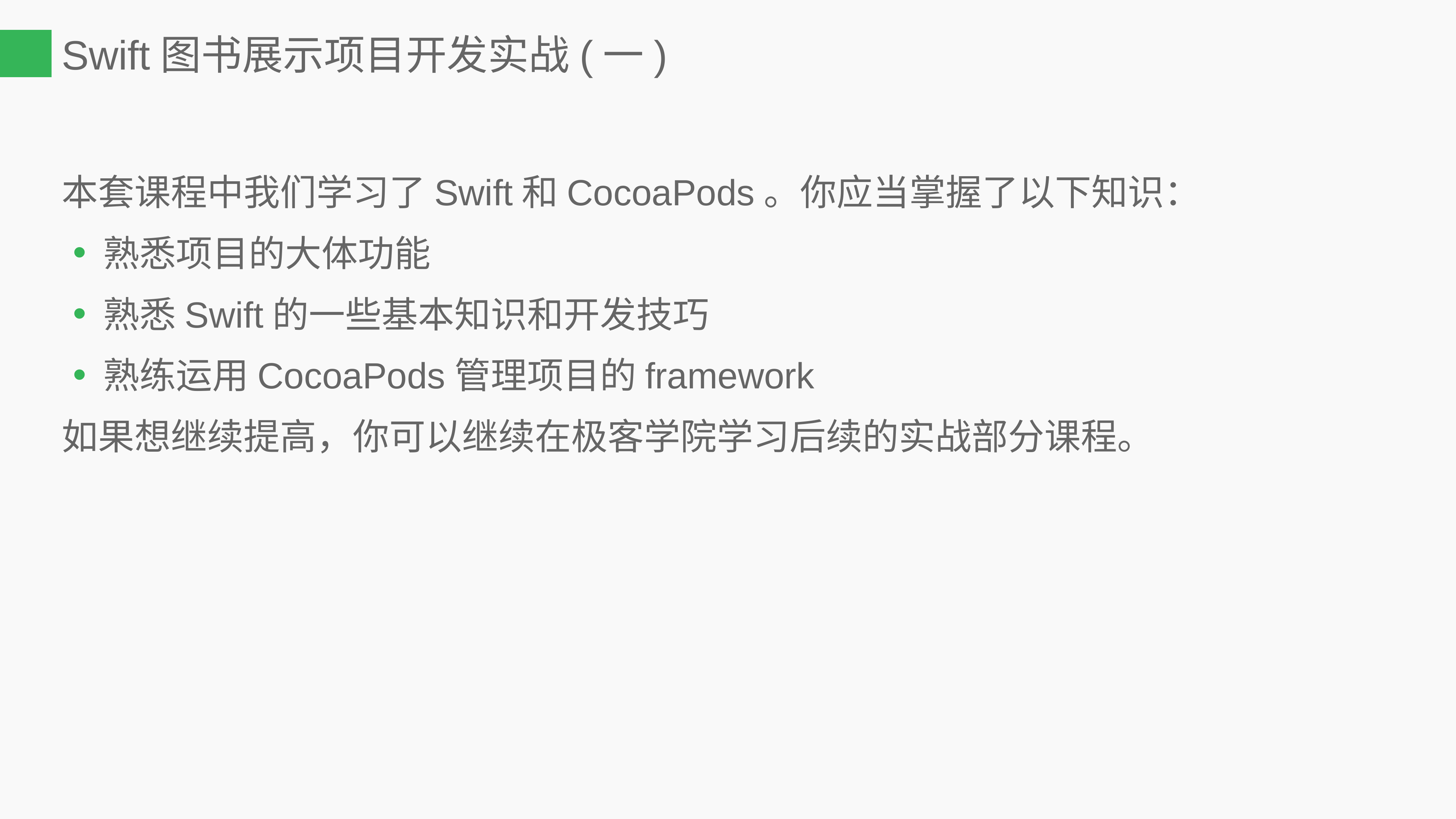

# Swift图书展示项目开发实战(一)
本套课程中我们学习了Swift和CocoaPods。你应当掌握了以下知识：
熟悉项目的大体功能
熟悉Swift的一些基本知识和开发技巧
熟练运用CocoaPods管理项目的framework
如果想继续提高，你可以继续在极客学院学习后续的实战部分课程。